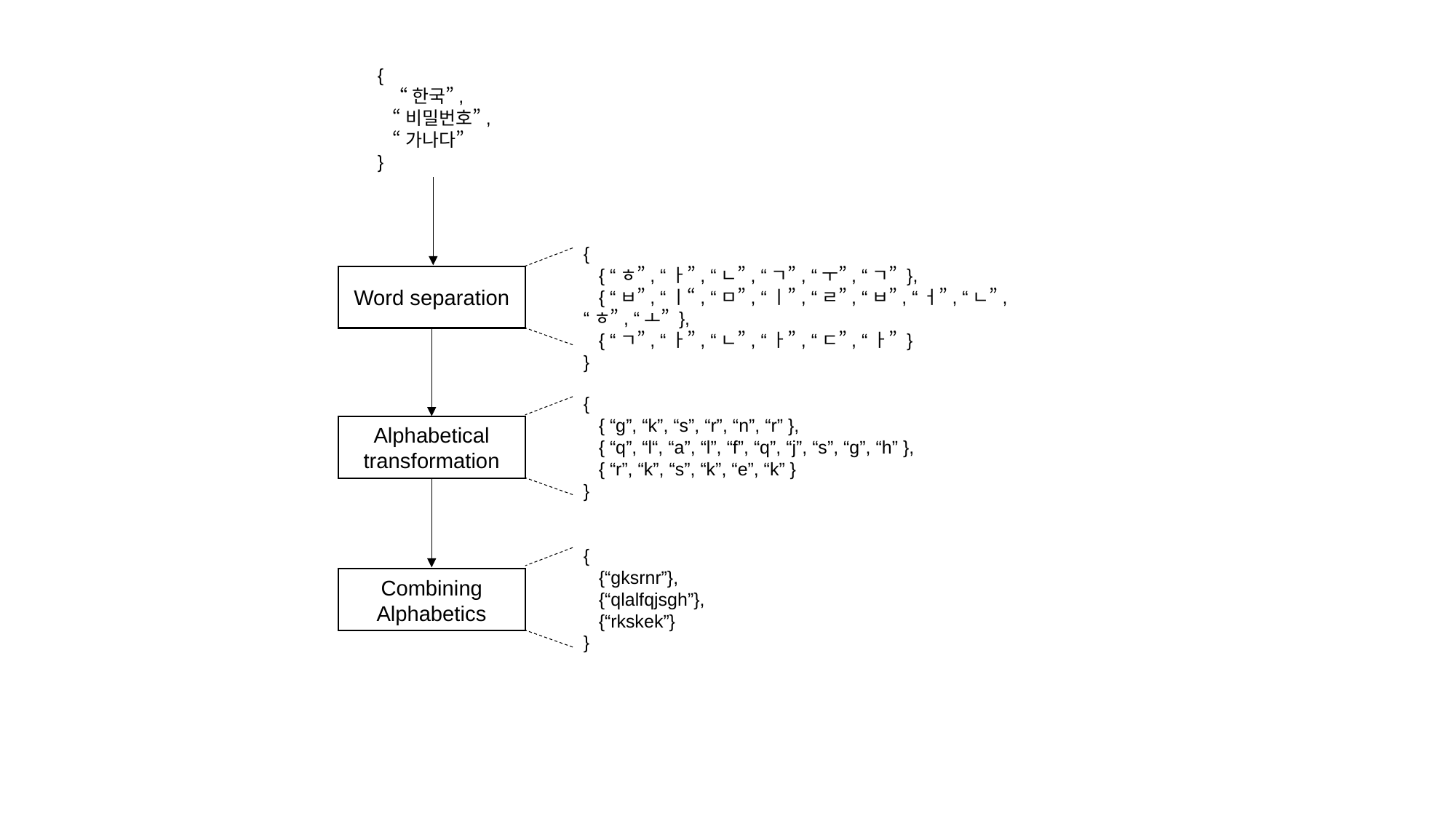

{
   “한국”,
   “비밀번호”,
   “가나다”
}
{
   { “ㅎ”, “ㅏ”, “ㄴ”, “ㄱ”, “ㅜ”, “ㄱ” },
   { “ㅂ”, “ㅣ“, “ㅁ”, “ㅣ”, “ㄹ”, “ㅂ”, “ㅓ”, “ㄴ”, “ㅎ”, “ㅗ” },
   { “ㄱ”, “ㅏ”, “ㄴ”, “ㅏ”, “ㄷ”, “ㅏ” }
}

Word separation
{
   { “g”, “k”, “s”, “r”, “n”, “r” },
   { “q”, “l“, “a”, “l”, “f”, “q”, “j”, “s”, “g”, “h” },
   { “r”, “k”, “s”, “k”, “e”, “k” }
}
Alphabetical
transformation

{
   {“gksrnr”},
   {“qlalfqjsgh”},
   {“rkskek”}
}

Combining
Alphabetics